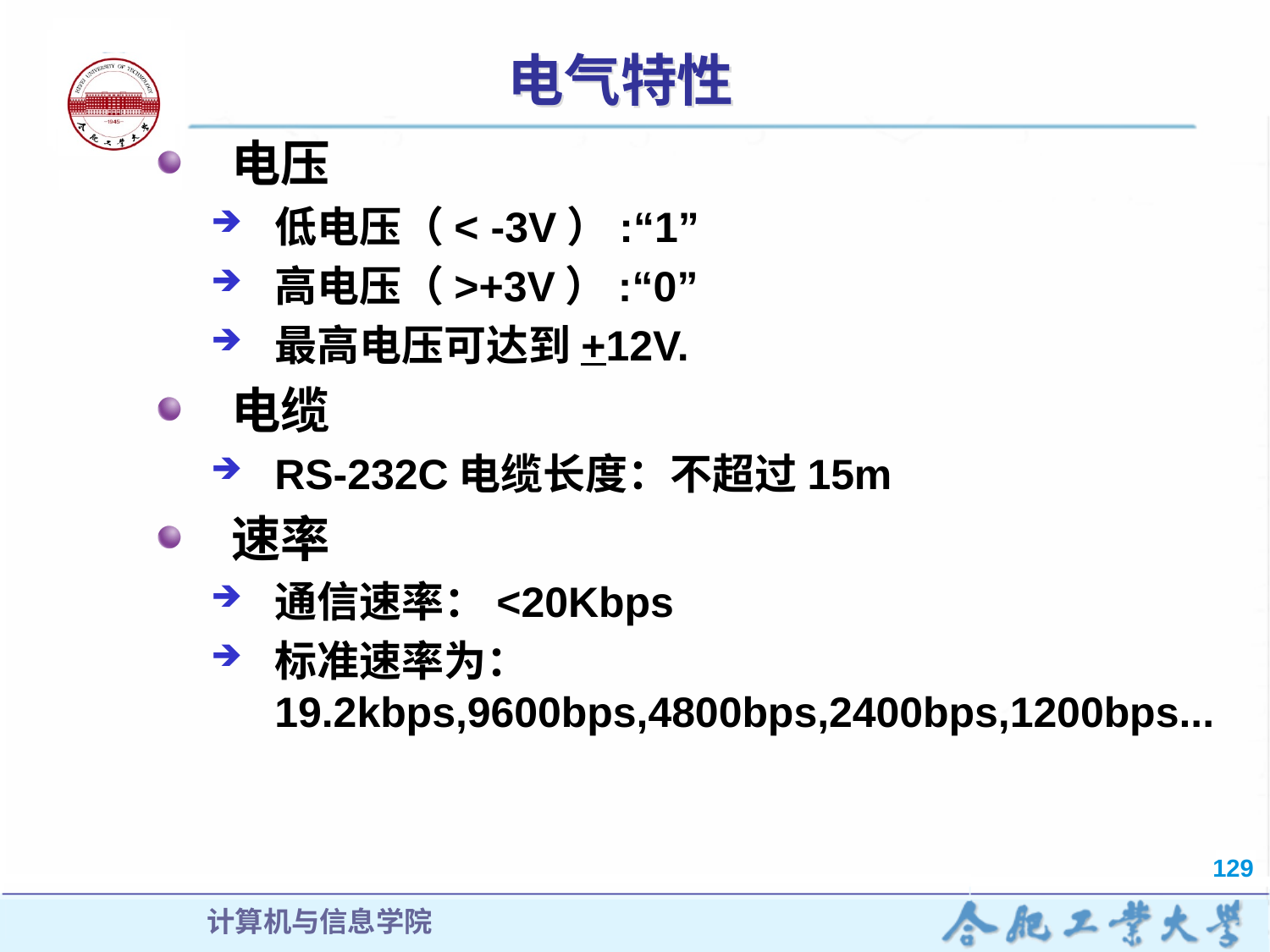

# 电气特性
电压
低电压（< -3V）:“1”
高电压（>+3V）:“0”
最高电压可达到+12V.
电缆
RS-232C电缆长度：不超过15m
速率
通信速率：<20Kbps
标准速率为：19.2kbps,9600bps,4800bps,2400bps,1200bps...